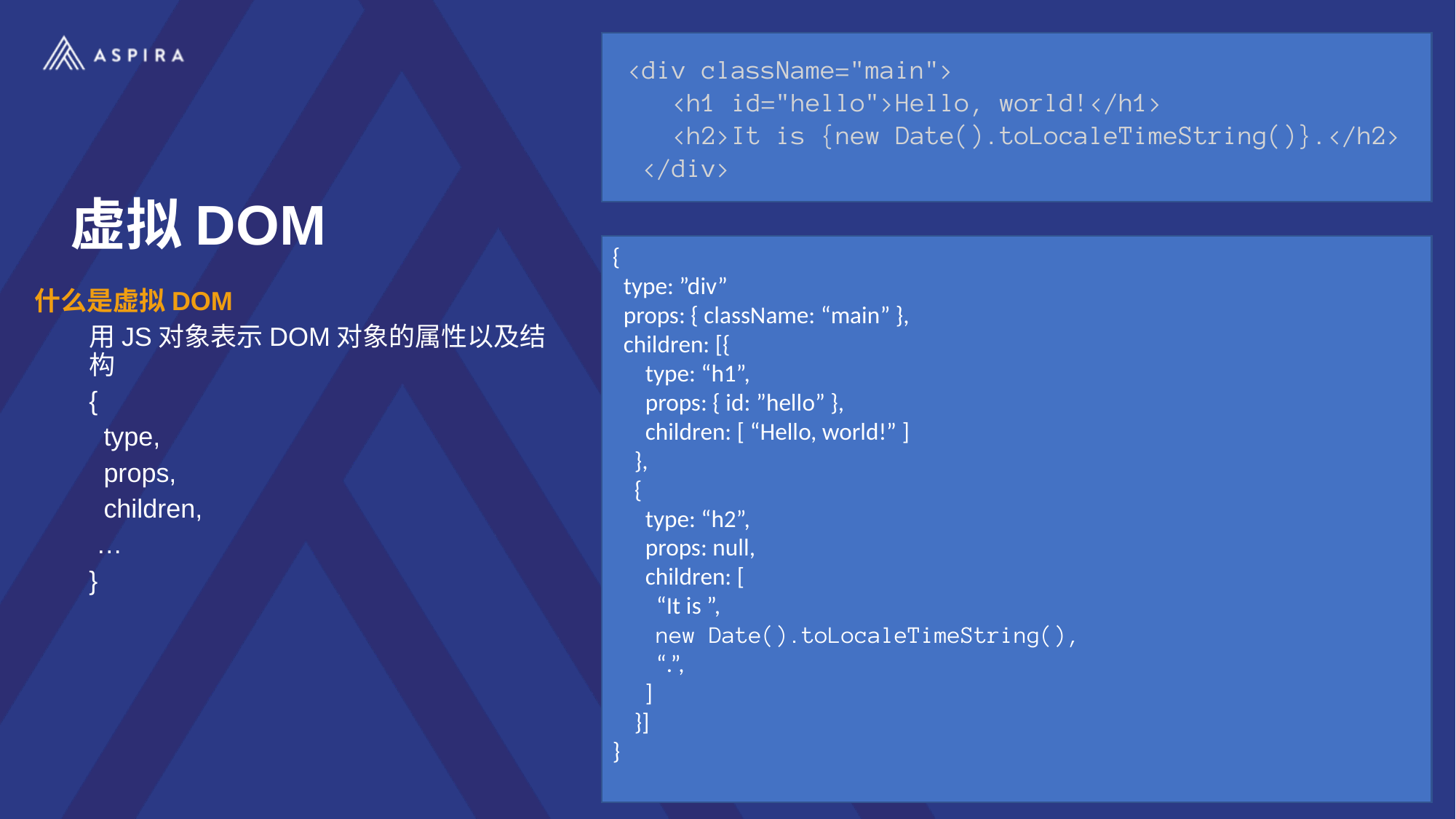

<div className="main">
    <h1 id="hello">Hello, world!</h1>
    <h2>It is {new Date().toLocaleTimeString()}.</h2>
  </div>

虚拟DOM
{
  type: ”div”
  props: { className: “main” },
  children: [{
      type: “h1”,
      props: { id: ”hello” },
      children: [ “Hello, world!” ]
    },
    {
      type: “h2”,
      props: null,
      children: [
        “It is ”,
        new Date().toLocaleTimeString(),
        “.”,
      ]
    }]
}
什么是虚拟DOM
用JS对象表示DOM对象的属性以及结构
{
  type,
  props,
  children,
 …
}